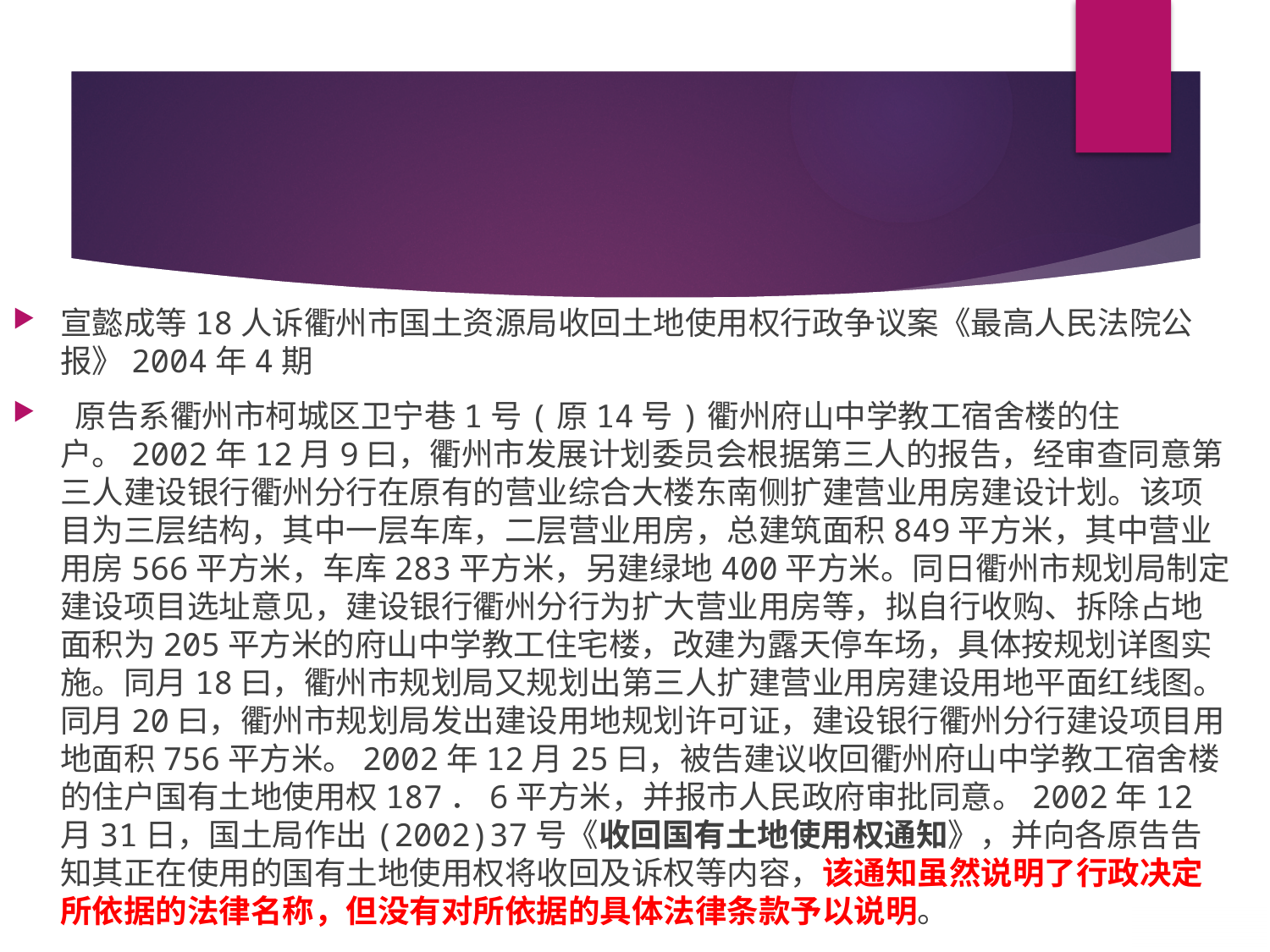

#
宣懿成等18人诉衢州市国土资源局收回土地使用权行政争议案《最高人民法院公报》2004年4期
 原告系衢州市柯城区卫宁巷1号(原14号)衢州府山中学教工宿舍楼的住户。2002年12月9曰，衢州市发展计划委员会根据第三人的报告，经审查同意第三人建设银行衢州分行在原有的营业综合大楼东南侧扩建营业用房建设计划。该项目为三层结构，其中一层车库，二层营业用房，总建筑面积849平方米，其中营业用房566平方米，车库283平方米，另建绿地400平方米。同日衢州市规划局制定建设项目选址意见，建设银行衢州分行为扩大营业用房等，拟自行收购、拆除占地面积为205平方米的府山中学教工住宅楼，改建为露天停车场，具体按规划详图实施。同月18曰，衢州市规划局又规划出第三人扩建营业用房建设用地平面红线图。同月20曰，衢州市规划局发出建设用地规划许可证，建设银行衢州分行建设项目用地面积756平方米。2002年12月25曰，被告建议收回衢州府山中学教工宿舍楼的住户国有土地使用权187．6平方米，并报市人民政府审批同意。2002年12月31日，国土局作出(2002)37号《收回国有土地使用权通知》，并向各原告告知其正在使用的国有土地使用权将收回及诉权等内容，该通知虽然说明了行政决定所依据的法律名称，但没有对所依据的具体法律条款予以说明。